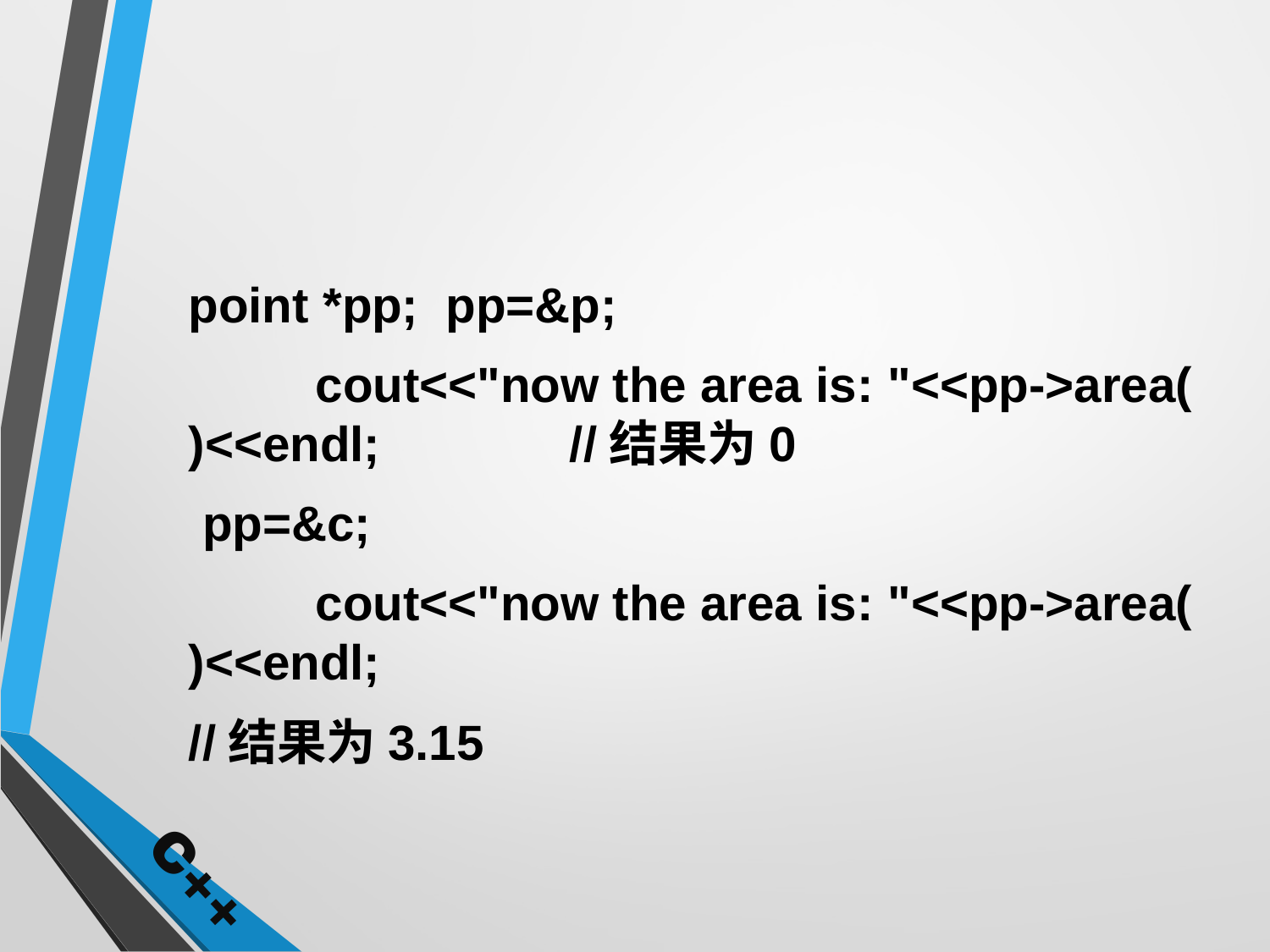

#
	point *pp;  pp=&p;
		cout<<"now the area is: "<<pp->area( )<<endl;   		//结果为0
	 pp=&c;
		cout<<"now the area is: "<<pp->area( )<<endl;
	//结果为3.15